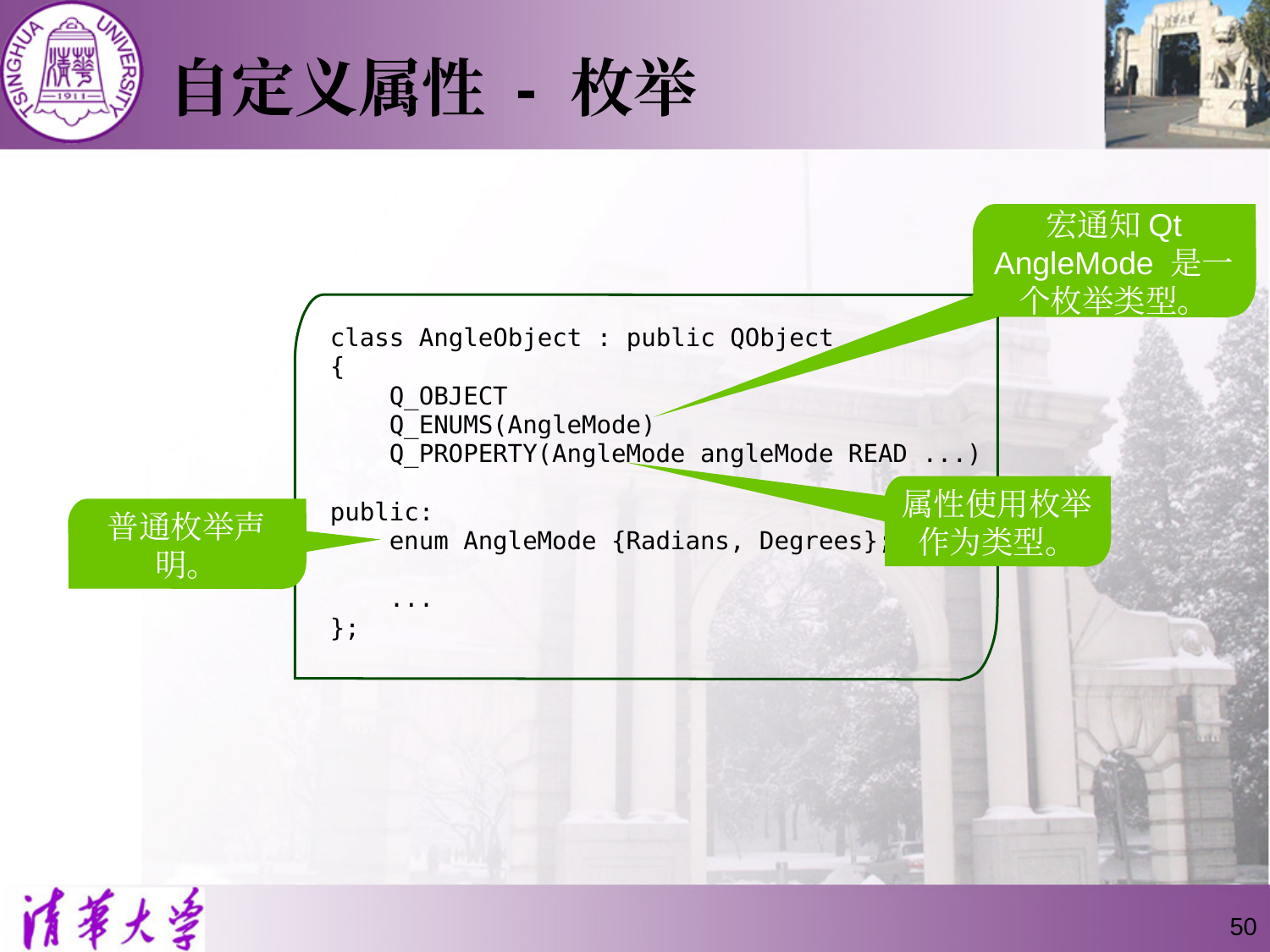

# 自定义属性 - 枚举

宏通知Qt AngleMode 是一个枚举类型。

class AngleObject : public QObject
{
    Q_OBJECT
    Q_ENUMS(AngleMode)
    Q_PROPERTY(AngleMode angleMode READ ...)

public:
    enum AngleMode {Radians, Degrees};

    ...
};

属性使用枚举作为类型。

普通枚举声明。

50